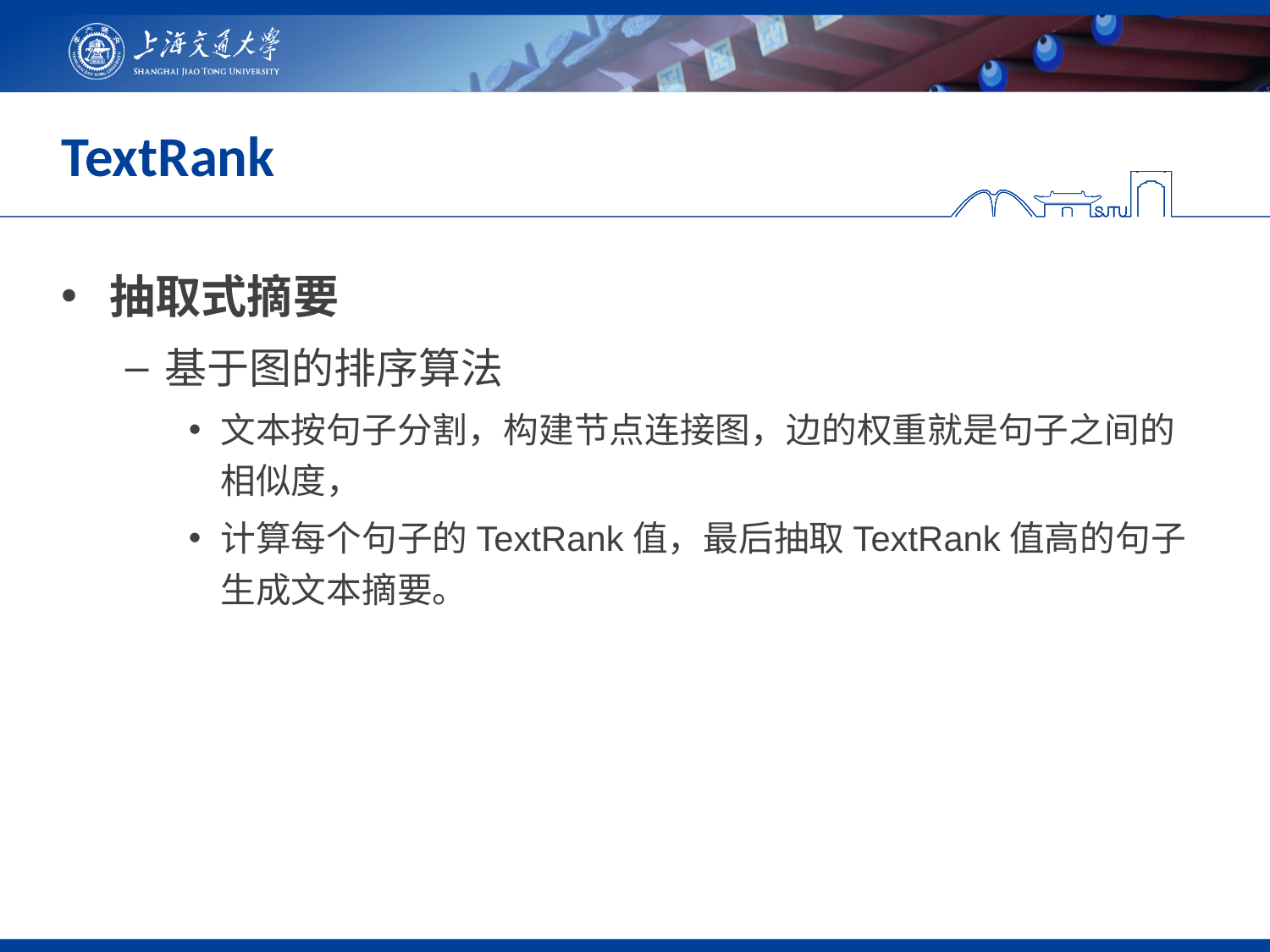

TextRank
抽取式摘要
基于图的排序算法
文本按句子分割，构建节点连接图，边的权重就是句子之间的相似度，
计算每个句子的TextRank值，最后抽取TextRank值高的句子生成文本摘要。